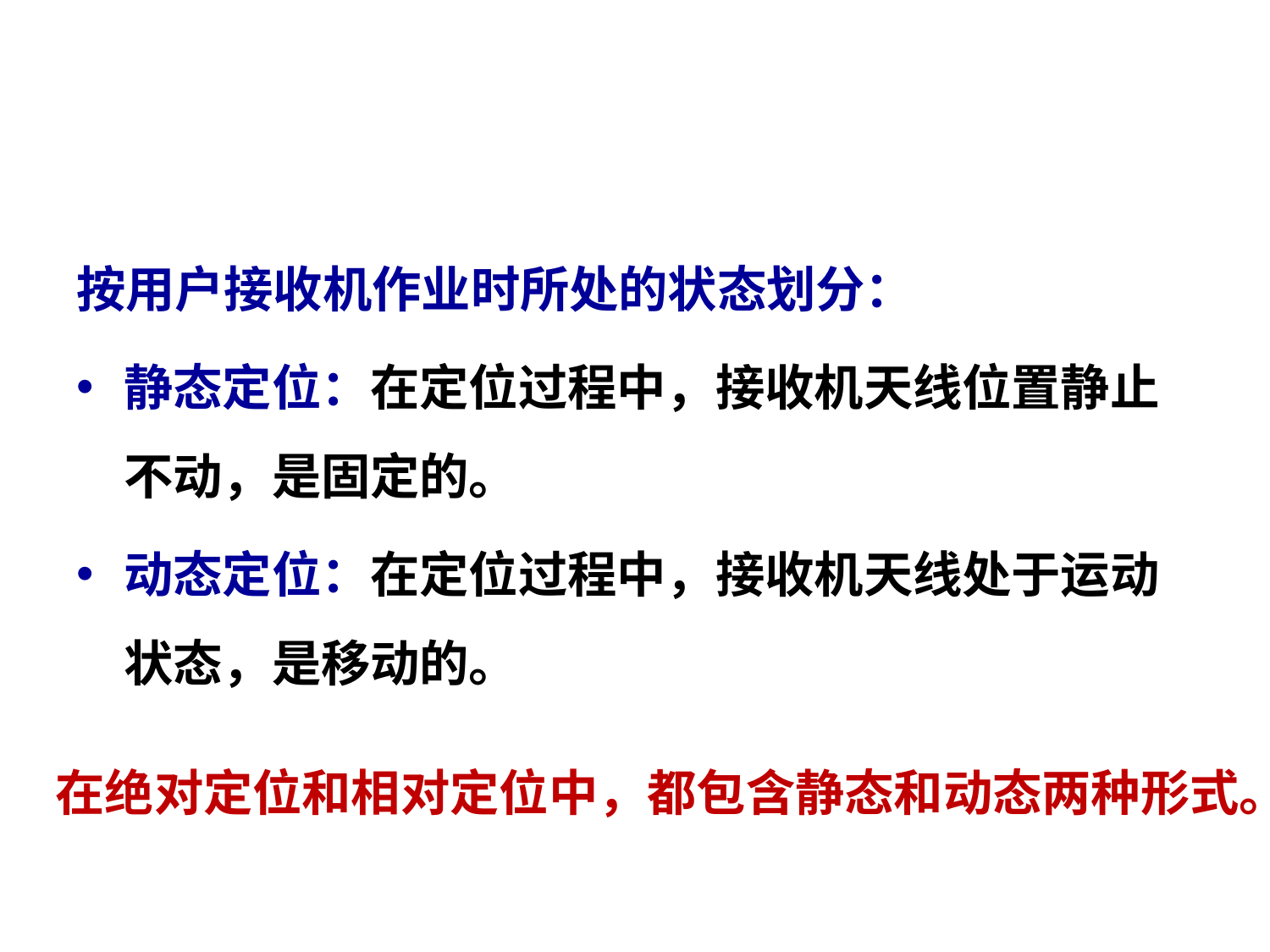

#
按用户接收机作业时所处的状态划分：
静态定位：在定位过程中，接收机天线位置静止不动，是固定的。
动态定位：在定位过程中，接收机天线处于运动状态，是移动的。
在绝对定位和相对定位中，都包含静态和动态两种形式。